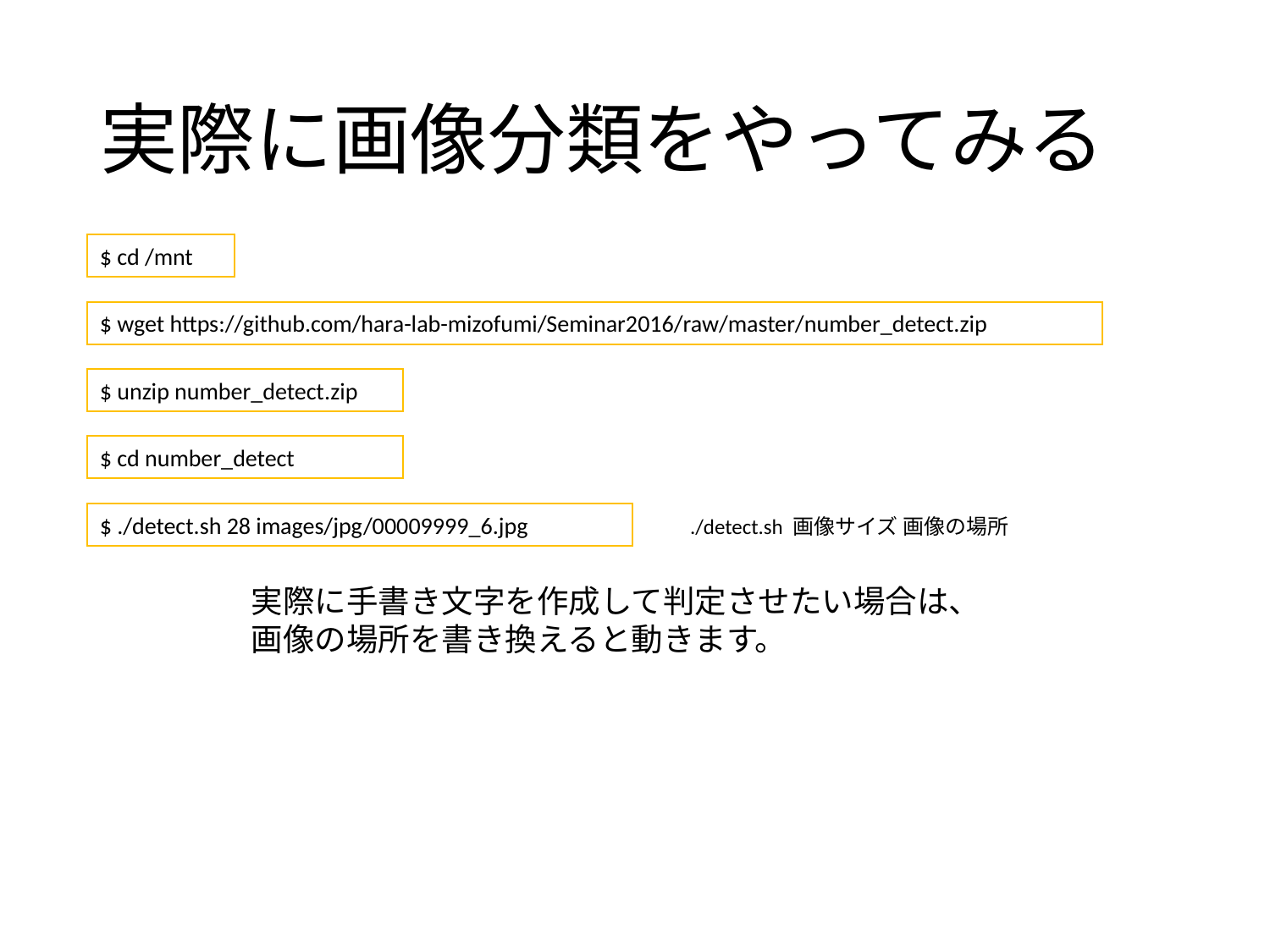

# 実際に画像分類をやってみる
$ cd /mnt
$ wget https://github.com/hara-lab-mizofumi/Seminar2016/raw/master/number_detect.zip
$ unzip number_detect.zip
$ cd number_detect
$ ./detect.sh 28 images/jpg/00009999_6.jpg
./detect.sh 画像サイズ 画像の場所
実際に手書き文字を作成して判定させたい場合は、
画像の場所を書き換えると動きます。